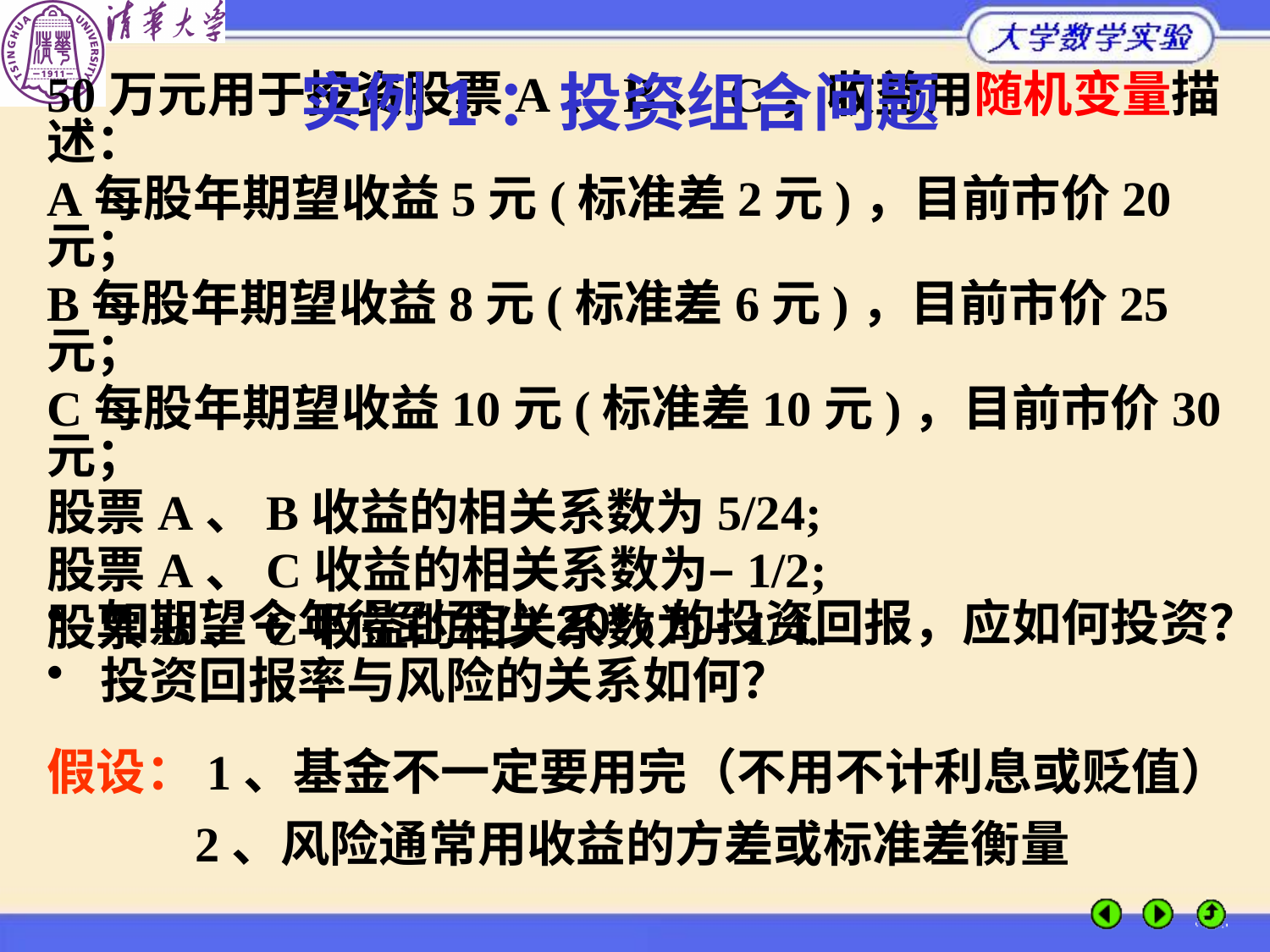

实例1：投资组合问题
50万元用于投资股票A、B、C，收益用随机变量描述：
A每股年期望收益5元(标准差2元)，目前市价20元；
B每股年期望收益8元(标准差6元)，目前市价25元；
C每股年期望收益10元(标准差10元)，目前市价30元；
股票A、B收益的相关系数为5/24;
股票A、C收益的相关系数为–1/2;
股票B、C收益的相关系数为–1/4.
 如期望今年得到至少20%的投资回报，应如何投资？
 投资回报率与风险的关系如何？
假设：1、基金不一定要用完（不用不计利息或贬值）
            2、风险通常用收益的方差或标准差衡量